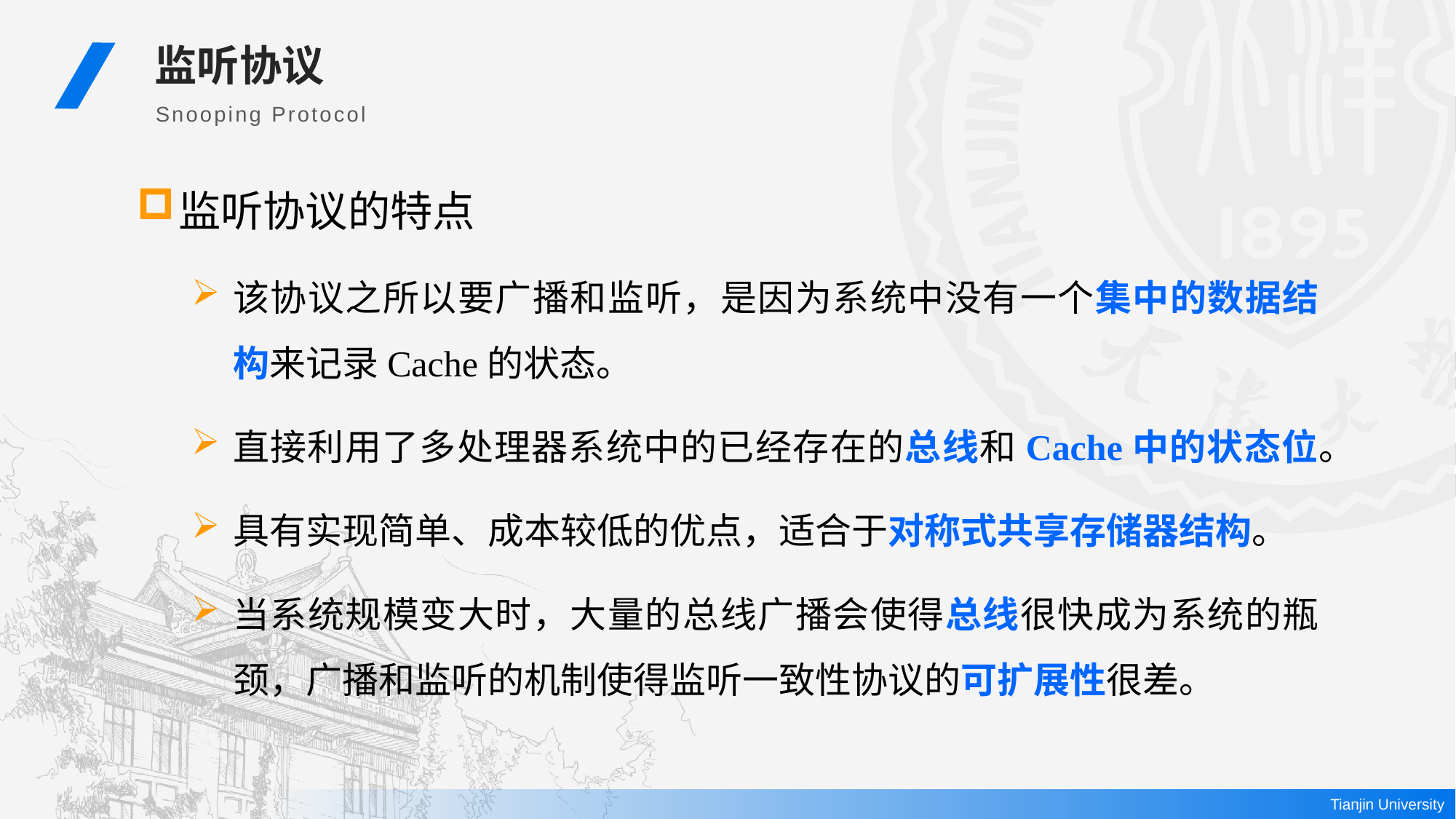

监听协议
Snooping Protocol
监听协议的特点
该协议之所以要广播和监听，是因为系统中没有一个集中的数据结构来记录Cache的状态。
直接利用了多处理器系统中的已经存在的总线和Cache中的状态位。
具有实现简单、成本较低的优点，适合于对称式共享存储器结构。
当系统规模变大时，大量的总线广播会使得总线很快成为系统的瓶颈，广播和监听的机制使得监听一致性协议的可扩展性很差。